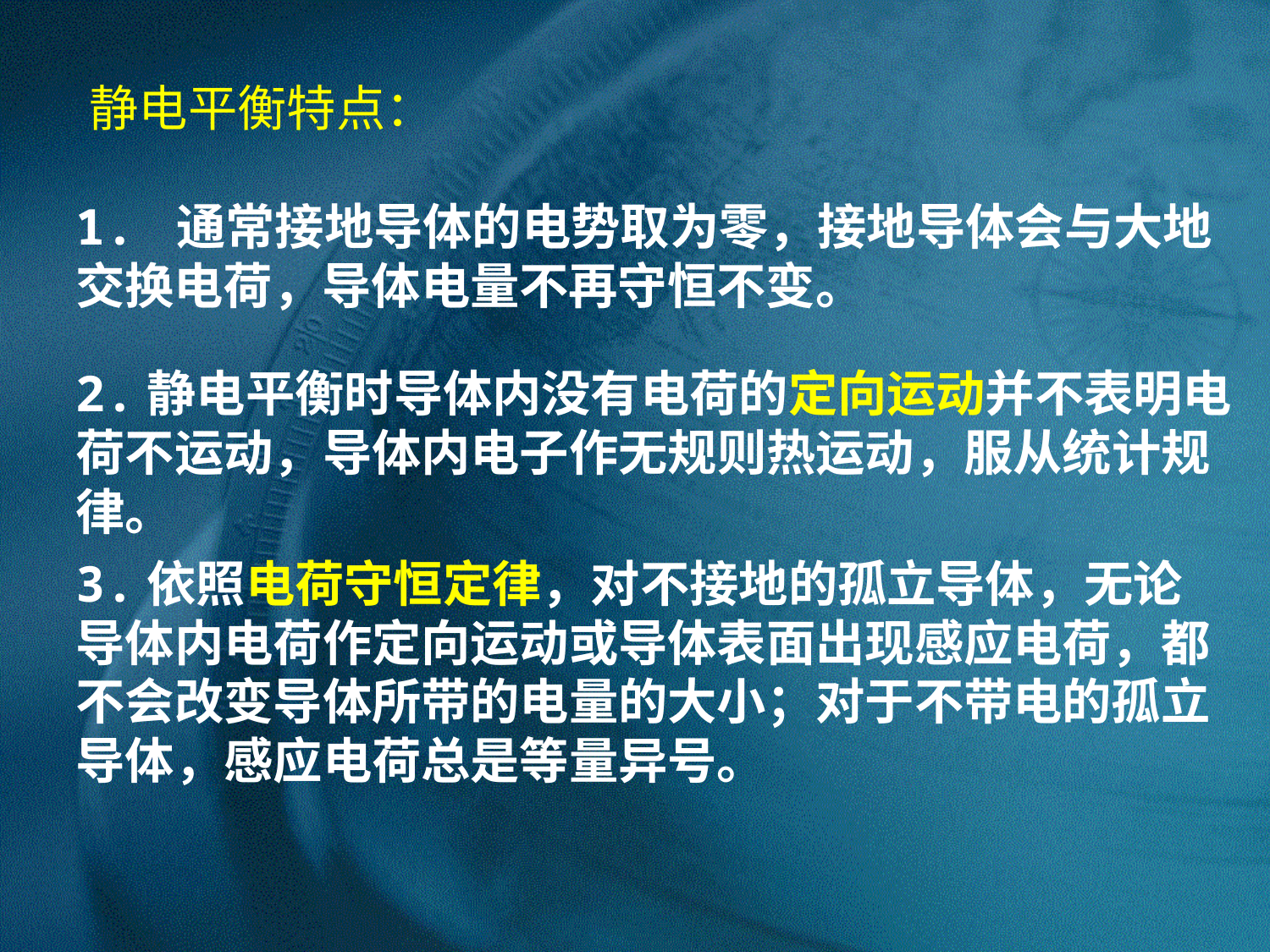

静电平衡特点：
1. 通常接地导体的电势取为零，接地导体会与大地交换电荷，导体电量不再守恒不变。
2.静电平衡时导体内没有电荷的定向运动并不表明电荷不运动，导体内电子作无规则热运动，服从统计规律。
3.依照电荷守恒定律，对不接地的孤立导体，无论导体内电荷作定向运动或导体表面出现感应电荷，都不会改变导体所带的电量的大小；对于不带电的孤立导体，感应电荷总是等量异号。